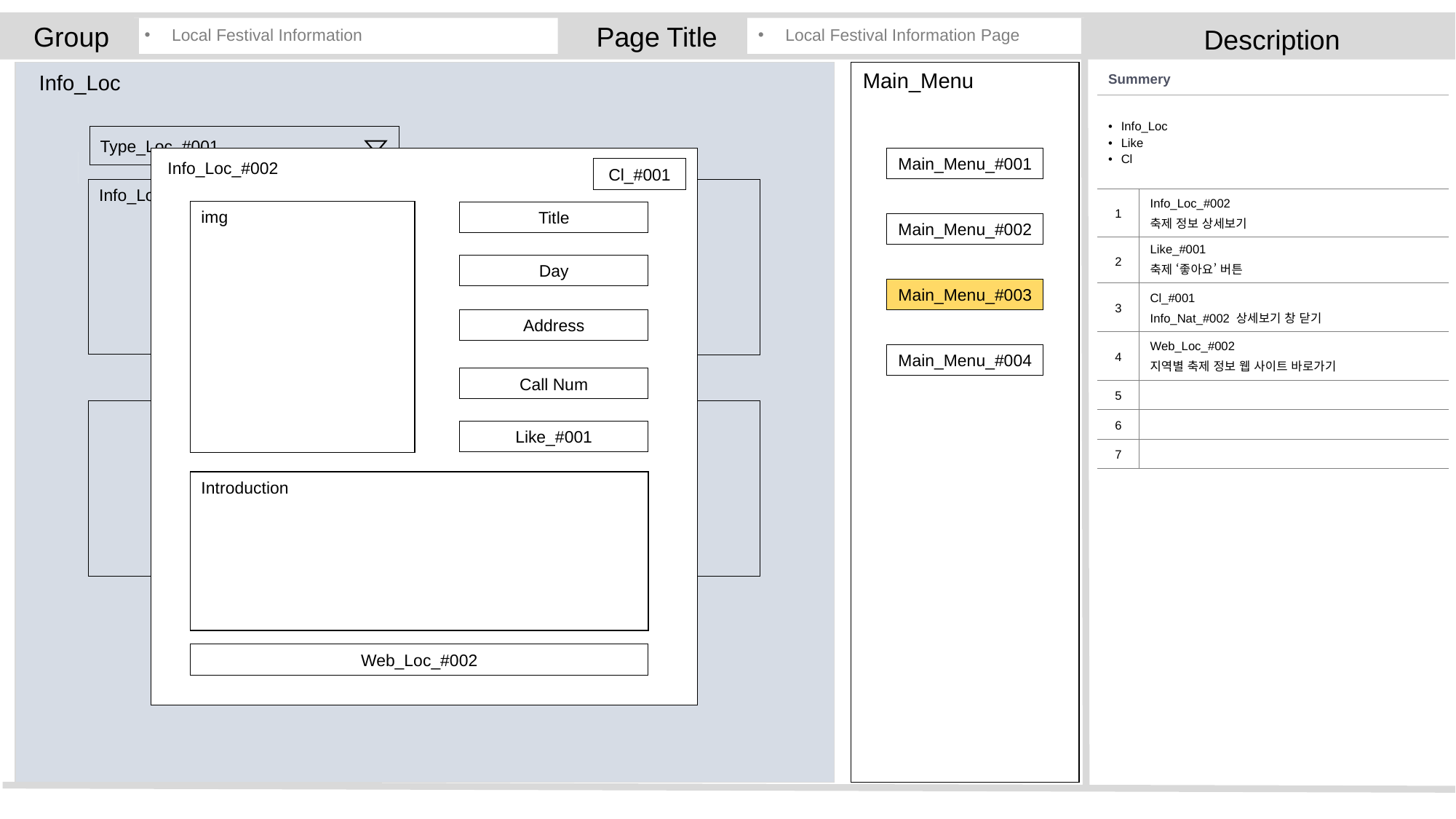

Group
Local Festival Information
Page Title
Local Festival Information Page
Description
Main_Menu

Info_Loc
| Summery |  |
| --- | --- |
| Info\_Loc Like Cl |  |
| 1 | Info\_Loc\_#002 축제 정보 상세보기 |
| 2 | Like\_#001 축제 ‘좋아요’ 버튼 |
| 3 | Cl\_#001 Info\_Nat\_#002 상세보기 창 닫기 |
| 4 | Web\_Loc\_#002 지역별 축제 정보 웹 사이트 바로가기 |
| 5 |  |
| 6 |  |
| 7 |  |
Type_Loc_#001

Main_Menu_#001

Info_Loc_#002
Cl_#001
Info_Loc_#001

img
Title
Main_Menu_#002
Day
Main_Menu_#003
Address
Main_Menu_#004
Call Num

Like_#001
Introduction
Web_Loc_#002